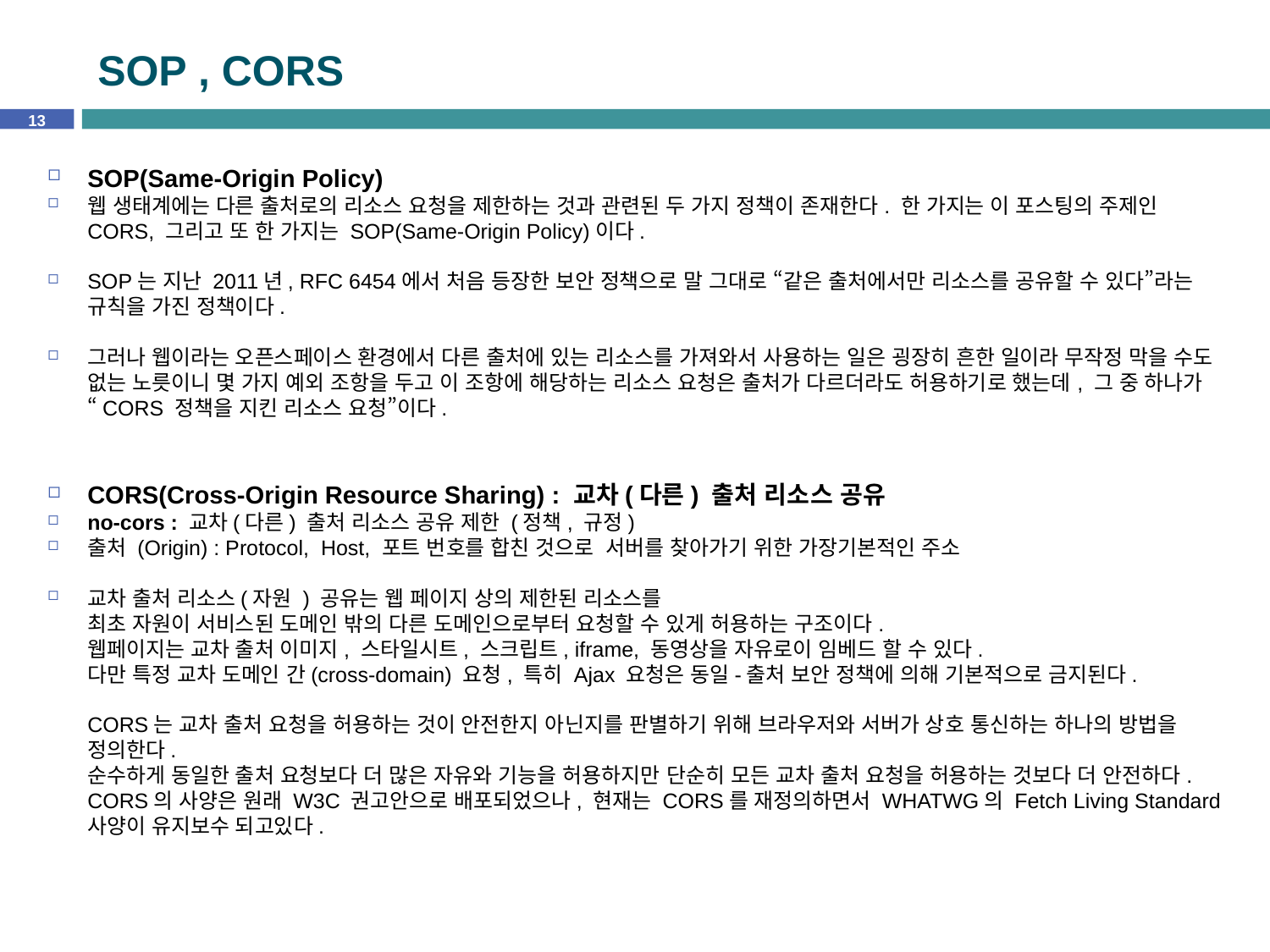

# SOP , CORS
13
SOP(Same-Origin Policy)
웹 생태계에는 다른 출처로의 리소스 요청을 제한하는 것과 관련된 두 가지 정책이 존재한다. 한 가지는 이 포스팅의 주제인 CORS, 그리고 또 한 가지는 SOP(Same-Origin Policy)이다.

SOP는 지난 2011년, RFC 6454에서 처음 등장한 보안 정책으로 말 그대로 “같은 출처에서만 리소스를 공유할 수 있다”라는 규칙을 가진 정책이다.

그러나 웹이라는 오픈스페이스 환경에서 다른 출처에 있는 리소스를 가져와서 사용하는 일은 굉장히 흔한 일이라 무작정 막을 수도 없는 노릇이니 몇 가지 예외 조항을 두고 이 조항에 해당하는 리소스 요청은 출처가 다르더라도 허용하기로 했는데, 그 중 하나가 “CORS 정책을 지킨 리소스 요청”이다.

CORS(Cross-Origin Resource Sharing) : 교차(다른) 출처 리소스 공유
no-cors : 교차(다른) 출처 리소스 공유 제한 (정책, 규정)
출처 (Origin) : Protocol,  Host, 포트 번호를 합친 것으로  서버를 찾아가기 위한 가장기본적인 주소

교차 출처 리소스(자원 ) 공유는 웹 페이지 상의 제한된 리소스를
최초 자원이 서비스된 도메인 밖의 다른 도메인으로부터 요청할 수 있게 허용하는 구조이다.
웹페이지는 교차 출처 이미지, 스타일시트, 스크립트, iframe, 동영상을 자유로이 임베드 할 수 있다.
다만 특정 교차 도메인 간(cross-domain) 요청, 특히 Ajax 요청은 동일-출처 보안 정책에 의해 기본적으로 금지된다.
CORS는 교차 출처 요청을 허용하는 것이 안전한지 아닌지를 판별하기 위해 브라우저와 서버가 상호 통신하는 하나의 방법을 정의한다.
순수하게 동일한 출처 요청보다 더 많은 자유와 기능을 허용하지만 단순히 모든 교차 출처 요청을 허용하는 것보다 더 안전하다.
CORS의 사양은 원래 W3C 권고안으로 배포되었으나, 현재는 CORS를 재정의하면서 WHATWG의 Fetch Living Standard 사양이 유지보수 되고있다.